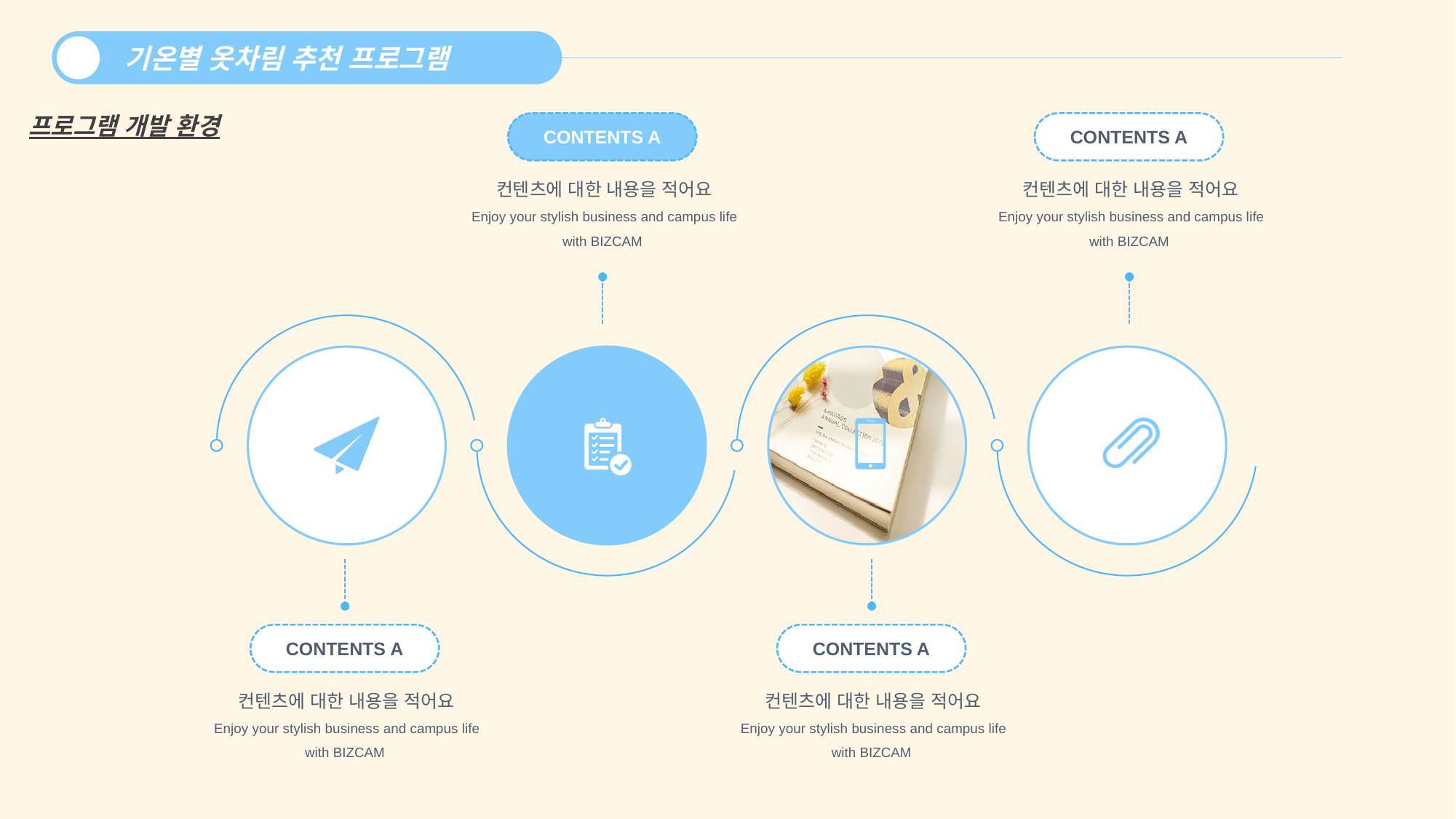

기온별 옷차림 추천 프로그램

프로그램 개발 환경
CONTENTS A
CONTENTS A
컨텐츠에 대한 내용을 적어요
Enjoy your stylish business and campus life with BIZCAM
컨텐츠에 대한 내용을 적어요
Enjoy your stylish business and campus life with BIZCAM

CONTENTS A
CONTENTS A
컨텐츠에 대한 내용을 적어요
Enjoy your stylish business and campus life with BIZCAM
컨텐츠에 대한 내용을 적어요
Enjoy your stylish business and campus life with BIZCAM